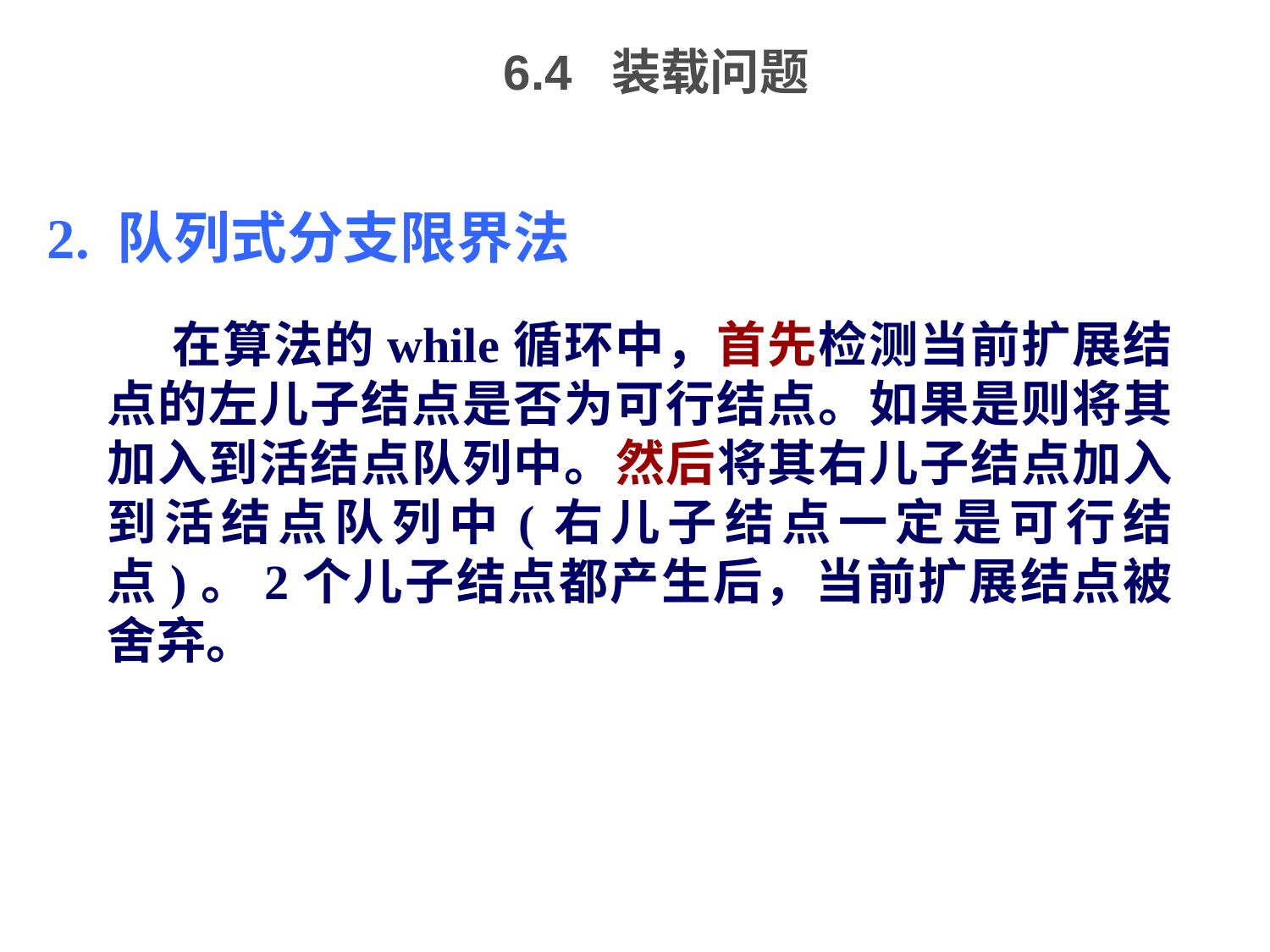

# 6.4  装载问题
2. 队列式分支限界法
    在算法的while循环中，首先检测当前扩展结点的左儿子结点是否为可行结点。如果是则将其加入到活结点队列中。然后将其右儿子结点加入到活结点队列中(右儿子结点一定是可行结点)。2个儿子结点都产生后，当前扩展结点被舍弃。